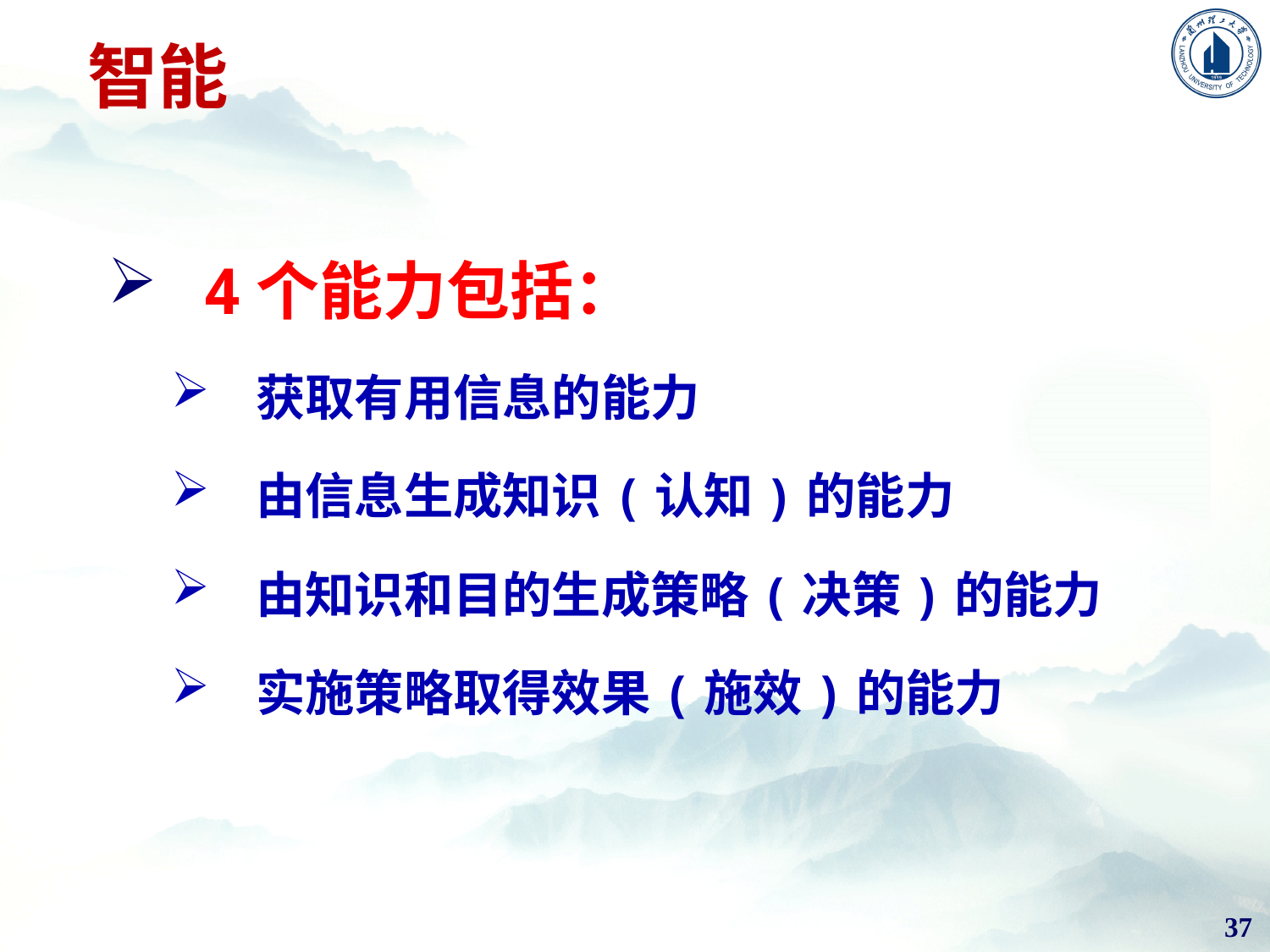

# 智能
4个能力包括：
获取有用信息的能力
由信息生成知识(认知)的能力
由知识和目的生成策略(决策)的能力
实施策略取得效果(施效)的能力

37